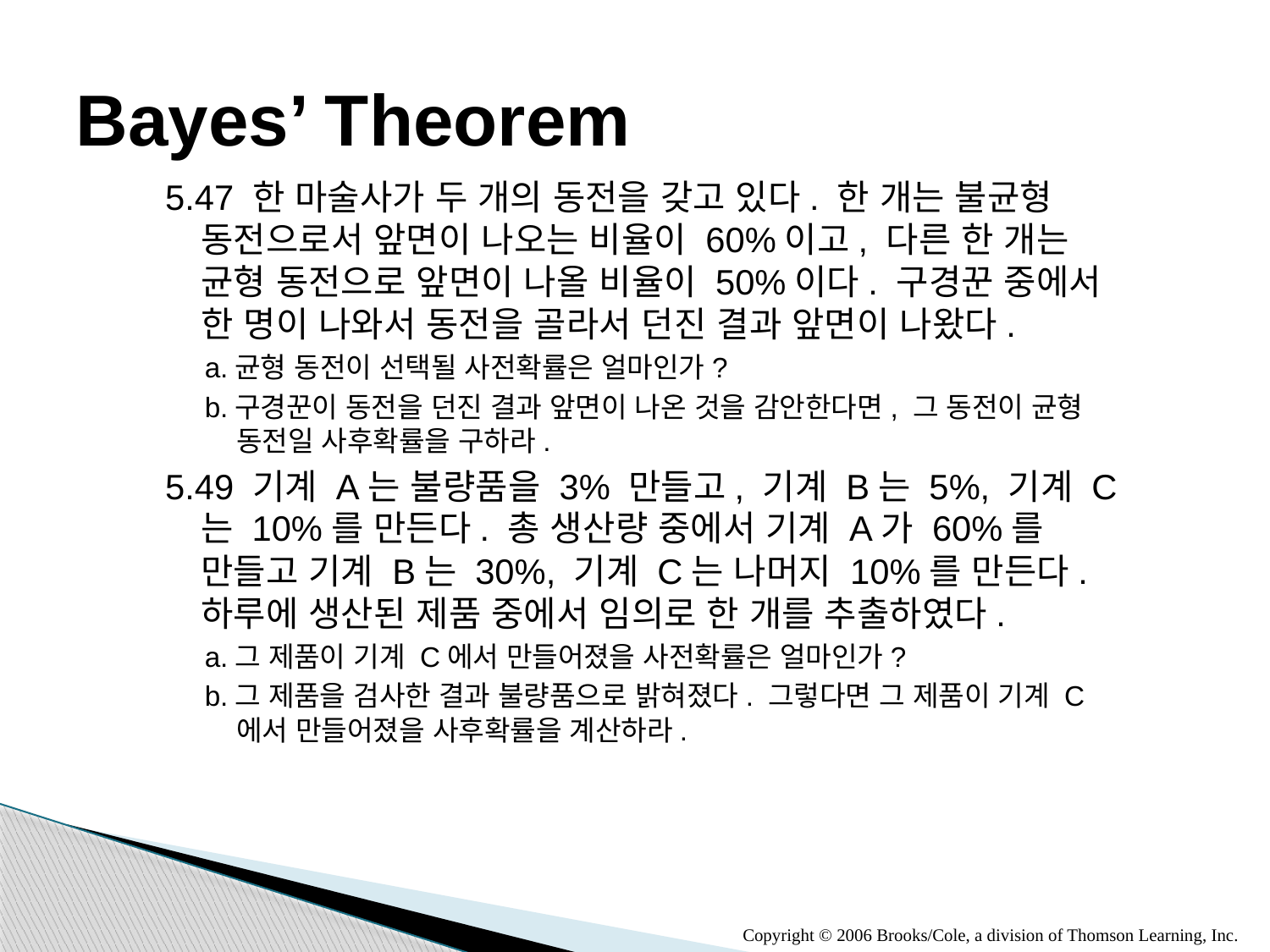

# Bayes’ Theorem

5.47 한 마술사가 두 개의 동전을 갖고 있다. 한 개는 불균형 동전으로서 앞면이 나오는 비율이 60%이고, 다른 한 개는 균형 동전으로 앞면이 나올 비율이 50%이다. 구경꾼 중에서 한 명이 나와서 동전을 골라서 던진 결과 앞면이 나왔다.
a.균형 동전이 선택될 사전확률은 얼마인가?
b.구경꾼이 동전을 던진 결과 앞면이 나온 것을 감안한다면, 그 동전이 균형 동전일 사후확률을 구하라.
5.49 기계 A는 불량품을 3% 만들고, 기계 B는 5%, 기계 C는 10%를 만든다. 총 생산량 중에서 기계 A가 60%를 만들고 기계 B는 30%, 기계 C는 나머지 10%를 만든다. 하루에 생산된 제품 중에서 임의로 한 개를 추출하였다.
a.그 제품이 기계 C에서 만들어졌을 사전확률은 얼마인가?
b.그 제품을 검사한 결과 불량품으로 밝혀졌다. 그렇다면 그 제품이 기계 C에서 만들어졌을 사후확률을 계산하라.